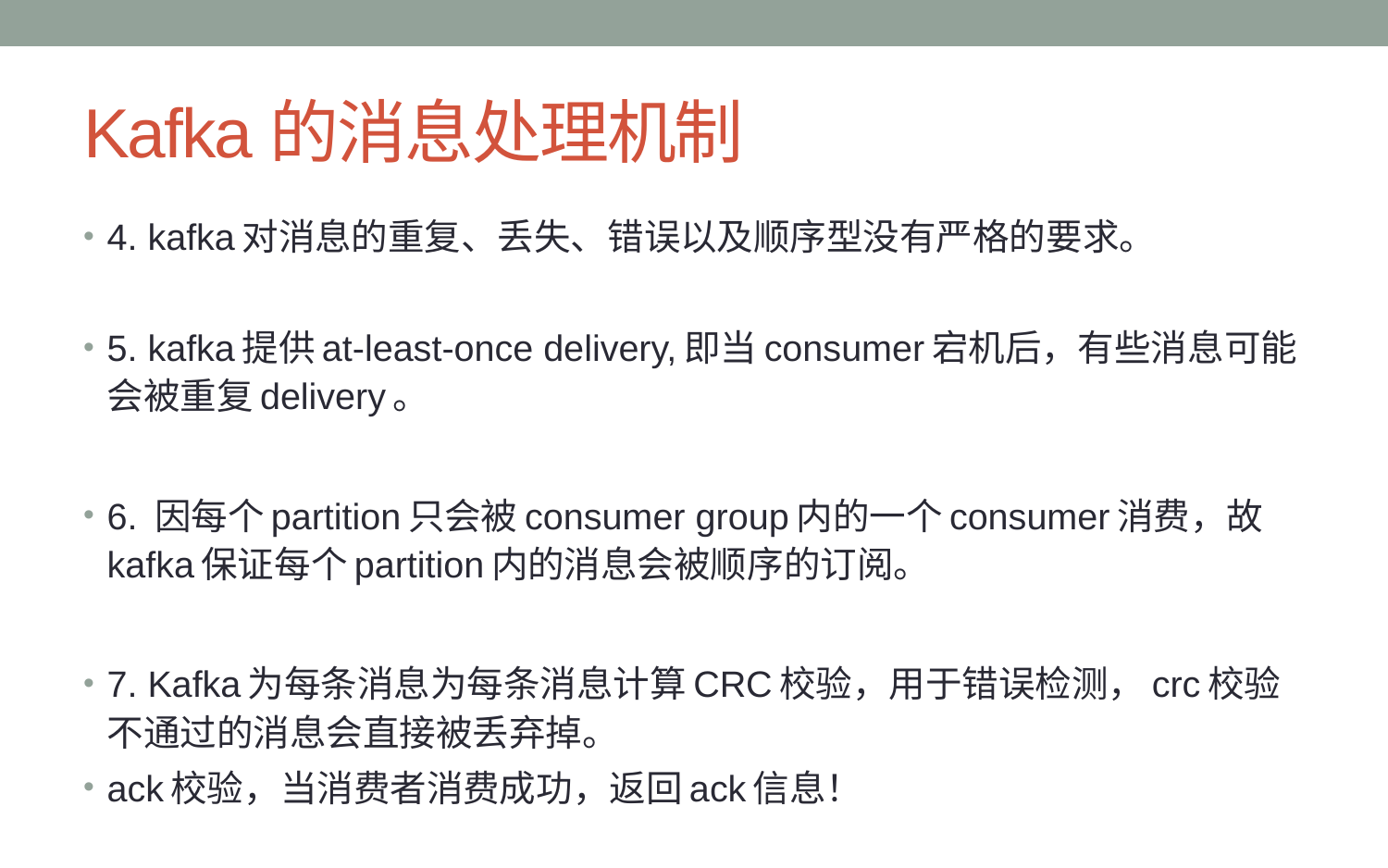

# Kafka的消息处理机制
4. kafka对消息的重复、丢失、错误以及顺序型没有严格的要求。

5. kafka提供at-least-once delivery,即当consumer宕机后，有些消息可能会被重复delivery。

6. 因每个partition只会被consumer group内的一个consumer消费，故kafka保证每个partition内的消息会被顺序的订阅。

7. Kafka为每条消息为每条消息计算CRC校验，用于错误检测，crc校验不通过的消息会直接被丢弃掉。
ack校验，当消费者消费成功，返回ack信息！